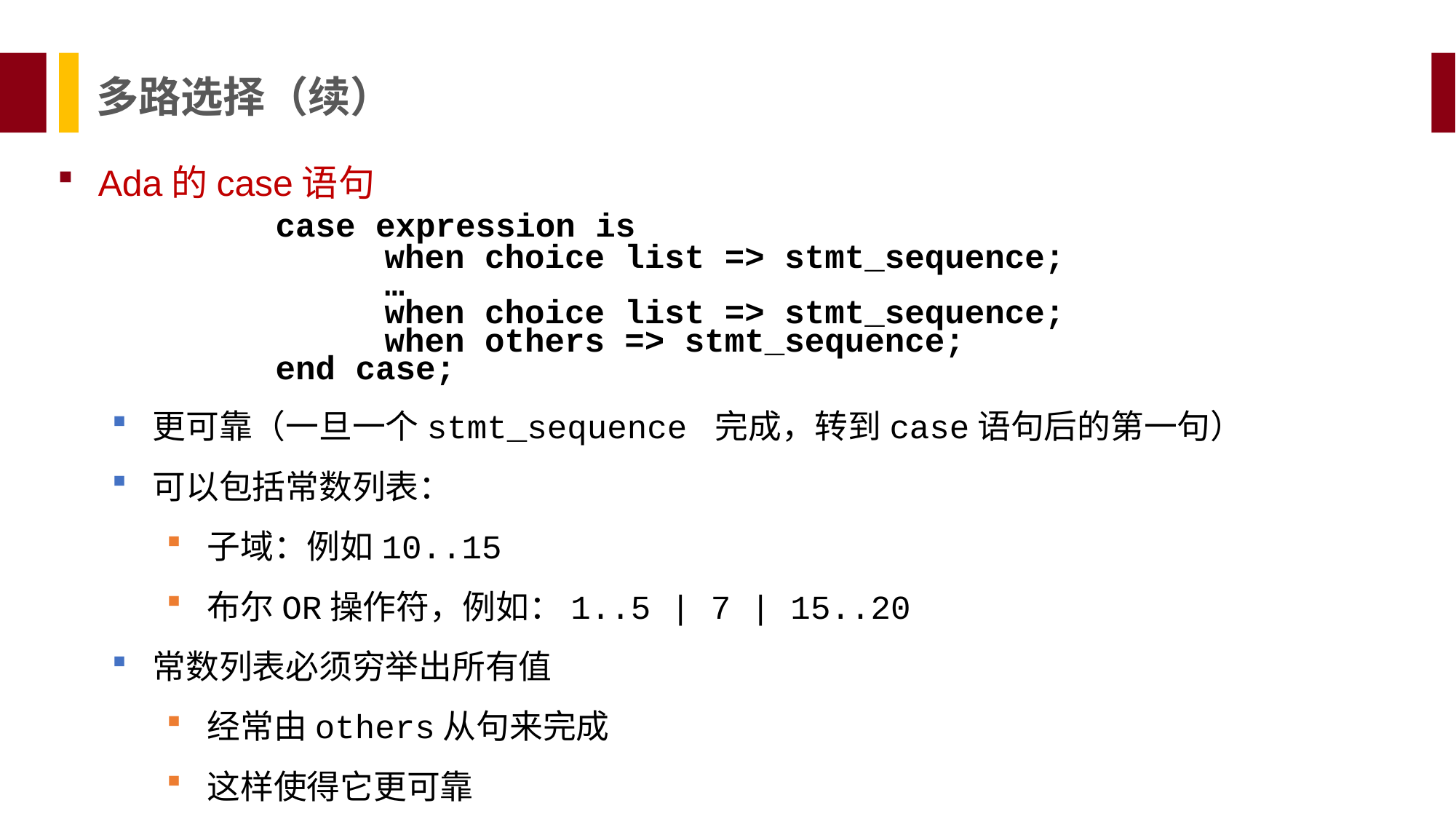

多路选择（续）
Ada的case语句
 		case expression is
			when choice list => stmt_sequence;
			…
			when choice list => stmt_sequence;
			when others => stmt_sequence;
		end case;
更可靠（一旦一个stmt_sequence 完成，转到case语句后的第一句）
可以包括常数列表：
子域：例如10..15
布尔OR操作符，例如：1..5 | 7 | 15..20
常数列表必须穷举出所有值
经常由others从句来完成
这样使得它更可靠